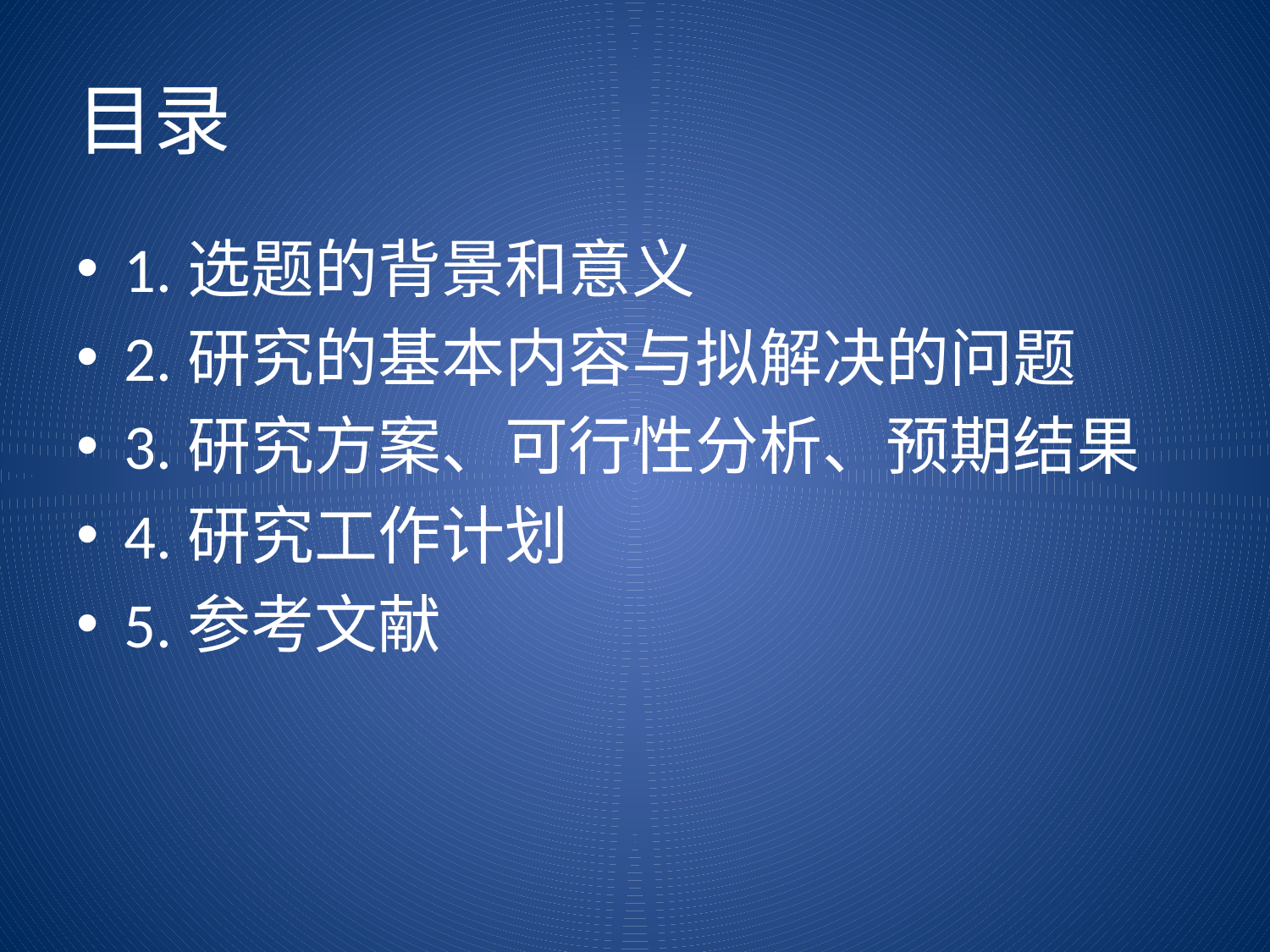

# 目录
1.选题的背景和意义
2.研究的基本内容与拟解决的问题
3.研究方案、可行性分析、预期结果
4.研究工作计划
5.参考文献